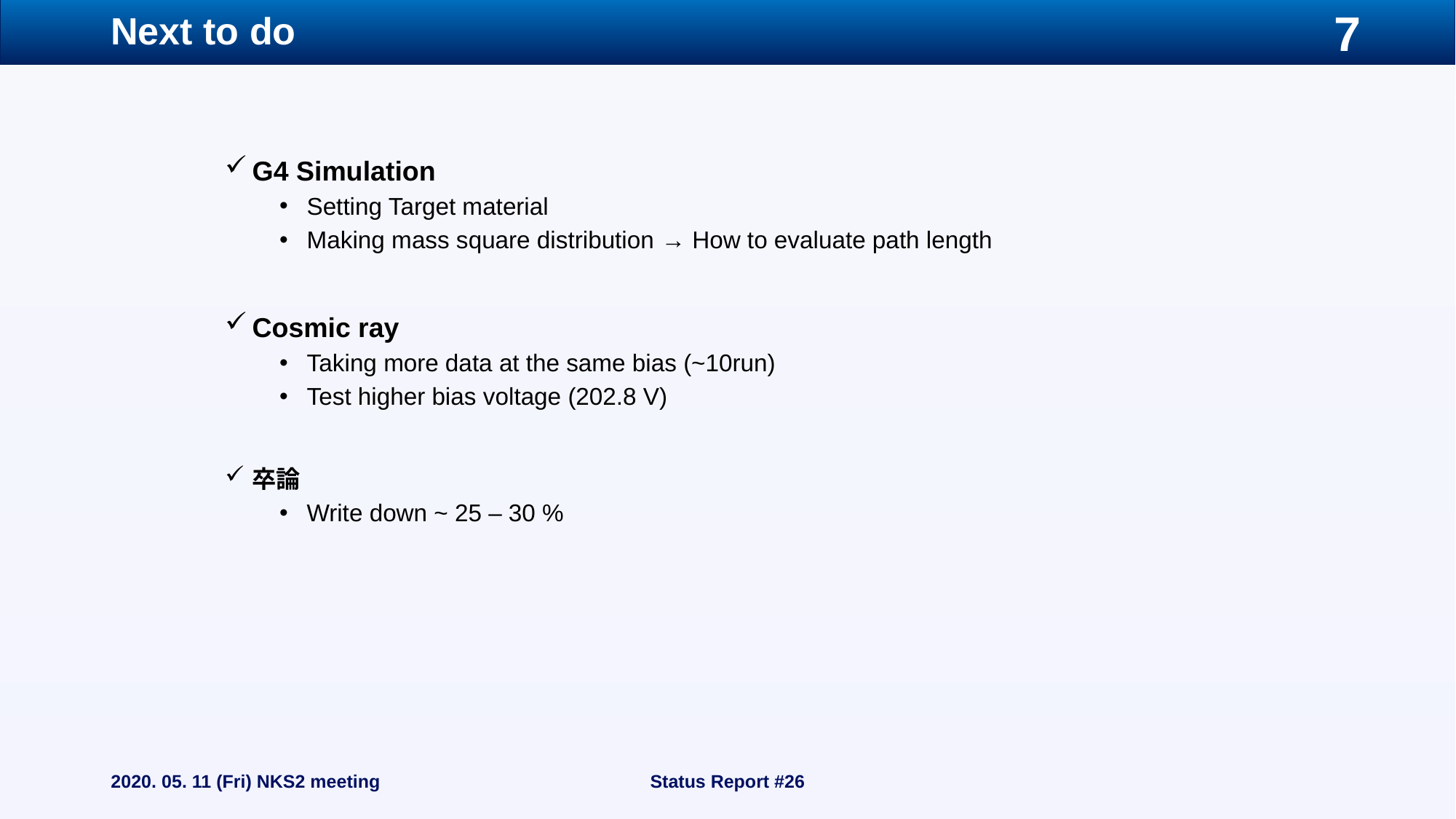

# Next to do
G4 Simulation
Setting Target material
Making mass square distribution → How to evaluate path length

Cosmic ray
Taking more data at the same bias (~10run)
Test higher bias voltage (202.8 V)

卒論
Write down ~ 25 – 30 %

2020. 05. 11 (Fri) NKS2 meeting
Status Report #26